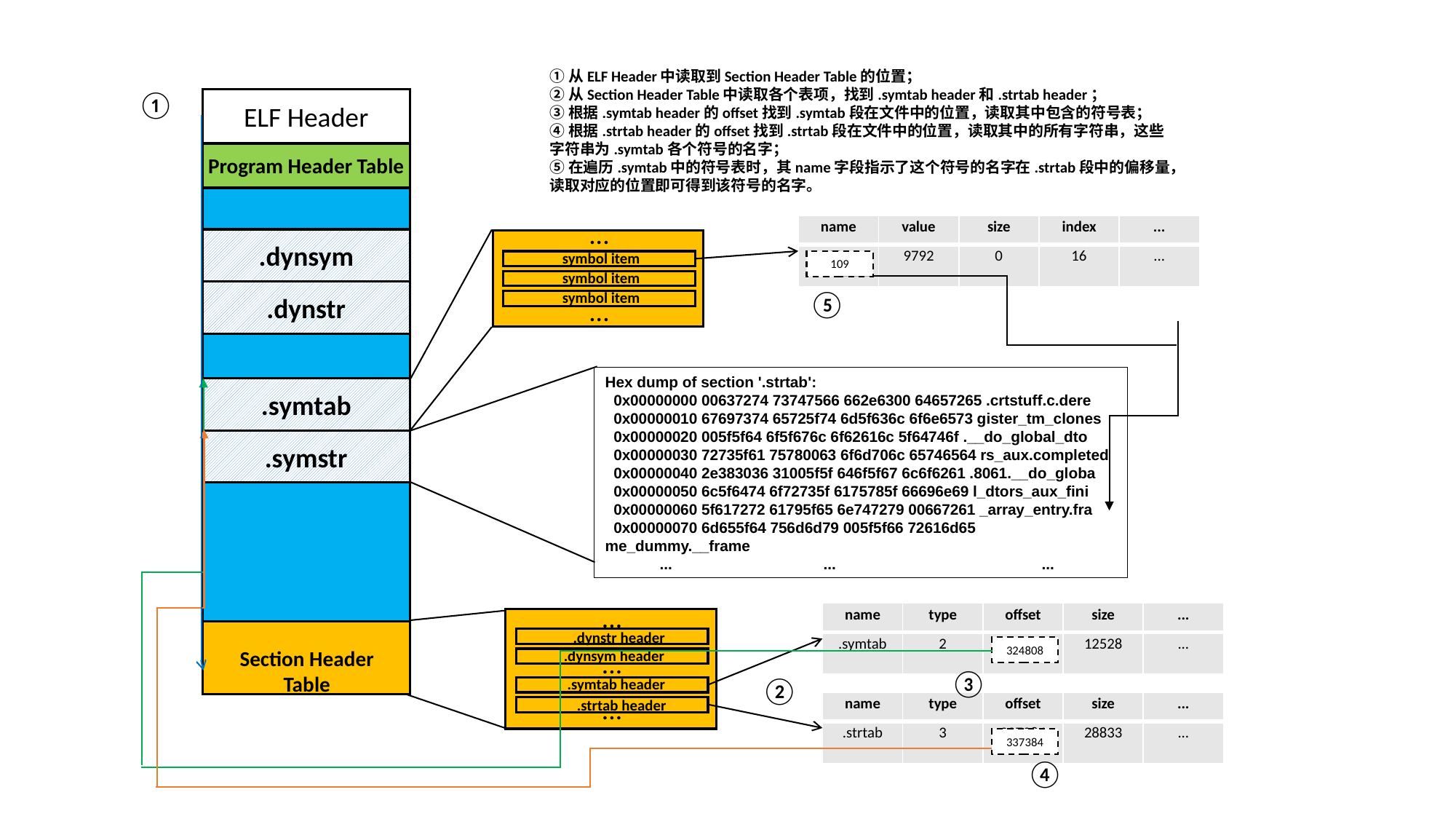

①从ELF Header中读取到Section Header Table的位置；
②从Section Header Table中读取各个表项，找到.symtab header和.strtab header；
③根据.symtab header的offset找到.symtab段在文件中的位置，读取其中包含的符号表；
④根据.strtab header的offset找到.strtab段在文件中的位置，读取其中的所有字符串，这些字符串为.symtab各个符号的名字；
⑤在遍历.symtab中的符号表时，其name字段指示了这个符号的名字在.strtab段中的偏移量，读取对应的位置即可得到该符号的名字。
①
ELF Header

Program Header Table

...
| name | value | size | index | ... |
| --- | --- | --- | --- | --- |
| 109 | 9792 | 0 | 16 | ... |
.dynsym

symbol item

109
symbol item

.dynstr
⑤
symbol item
...

Hex dump of section '.strtab':
  0x00000000 00637274 73747566 662e6300 64657265 .crtstuff.c.dere
  0x00000010 67697374 65725f74 6d5f636c 6f6e6573 gister_tm_clones
  0x00000020 005f5f64 6f5f676c 6f62616c 5f64746f .__do_global_dto
  0x00000030 72735f61 75780063 6f6d706c 65746564 rs_aux.completed
  0x00000040 2e383036 31005f5f 646f5f67 6c6f6261 .8061.__do_globa
  0x00000050 6c5f6474 6f72735f 6175785f 66696e69 l_dtors_aux_fini
  0x00000060 5f617272 61795f65 6e747279 00667261 _array_entry.fra
  0x00000070 6d655f64 756d6d79 005f5f66 72616d65 me_dummy.__frame
...		...		...
.symtab
.symstr
...
| name | type | offset | size | ... |
| --- | --- | --- | --- | --- |
| .symtab | 2 | 324808 | 12528 | ... |

.dynstr header

324808
Section Header Table
...
.dynsym header

③
②
.symtab header

...
.strtab header
| name | type | offset | size | ... |
| --- | --- | --- | --- | --- |
| .strtab | 3 | 337384 | 28833 | ... |

337384
④